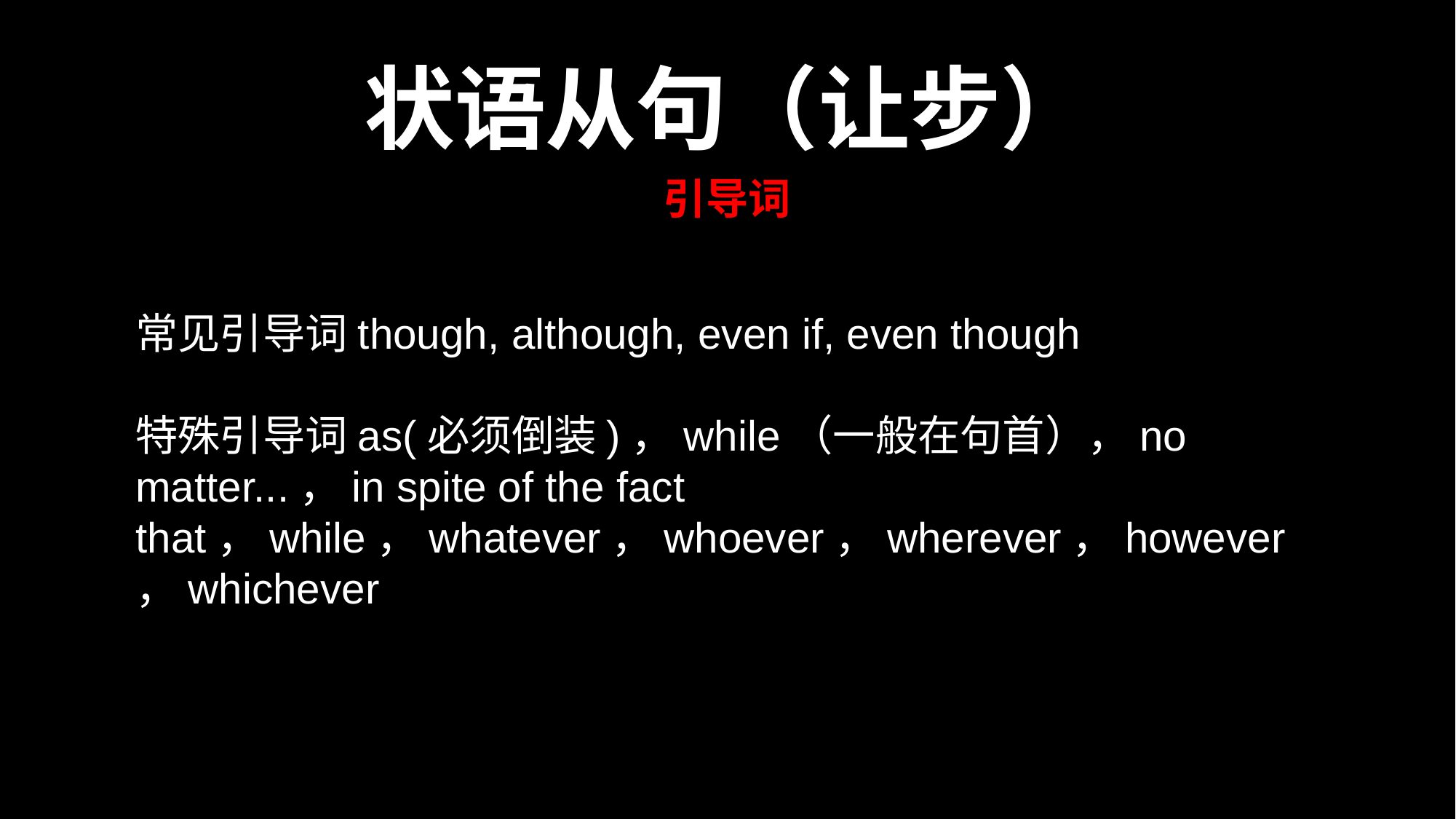

状语从句（让步）
引导词
常见引导词though, although, even if, even though

特殊引导词as(必须倒装)，while（一般在句首），no matter...，in spite of the fact that，while，whatever，whoever，wherever，however，whichever